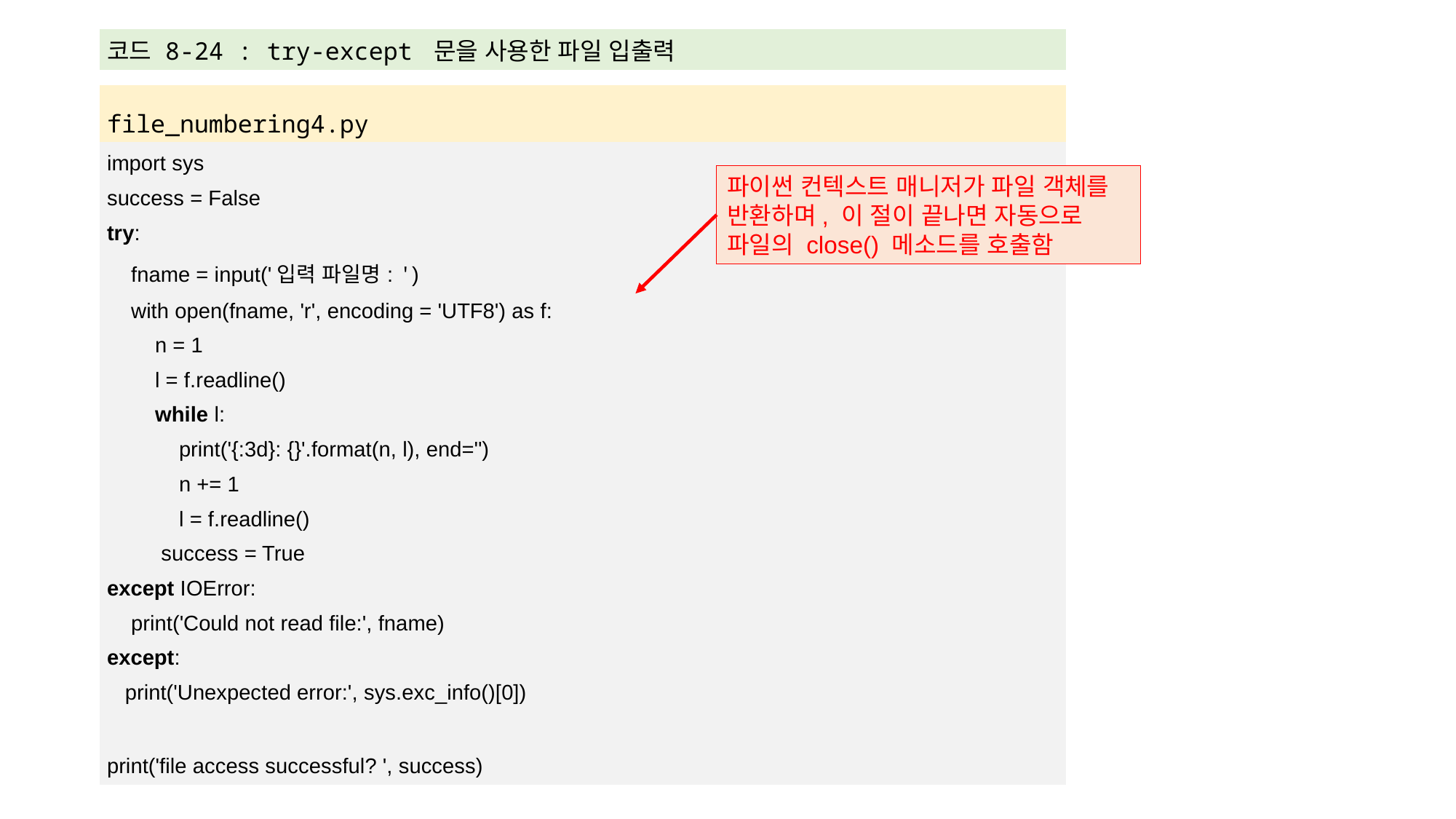

| 코드 8-24 : try-except 문을 사용한 파일 입출력 |
| --- |
|  |
| file\_numbering4.py |
| import sys success = False try: fname = input('입력 파일명: ') with open(fname, 'r', encoding = 'UTF8') as f: n = 1 l = f.readline() while l: print('{:3d}: {}'.format(n, l), end='') n += 1 l = f.readline() success = True except IOError: print('Could not read file:', fname) except: print('Unexpected error:', sys.exc\_info()[0]) print('file access successful? ', success) |
파이썬 컨텍스트 매니저가 파일 객체를 반환하며, 이 절이 끝나면 자동으로 파일의 close() 메소드를 호출함